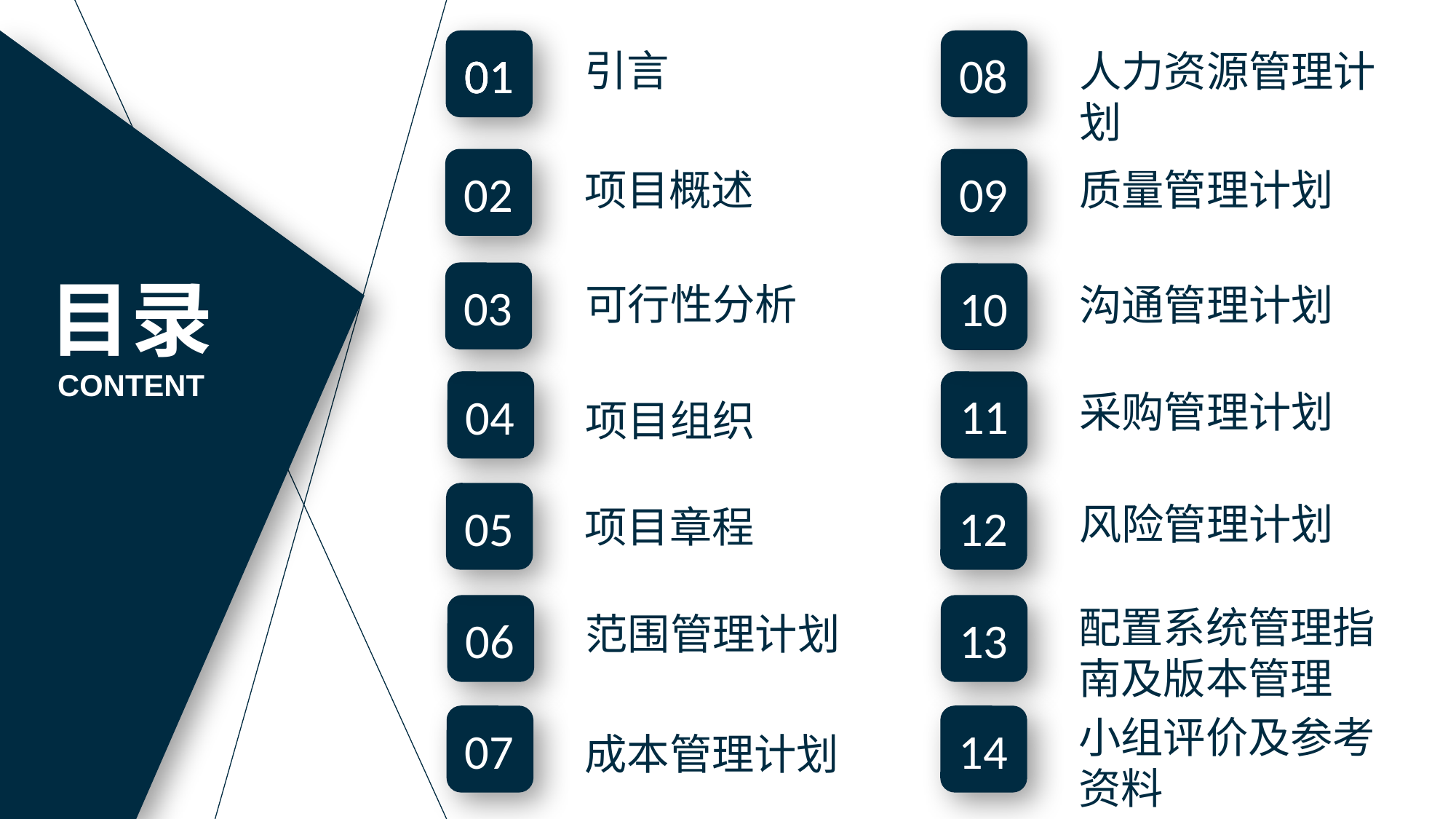

引言
01
01
01

人力资源管理计划
08

项目概述
02

质量管理计划
09

目录
CONTENT

10
沟通管理计划
03
可行性分析

04
项目组织

采购管理计划
11

12
风险管理计划
05
项目章程

范围管理计划
06

配置系统管理指南及版本管理
13
小组评价及参考资料

14

07
成本管理计划